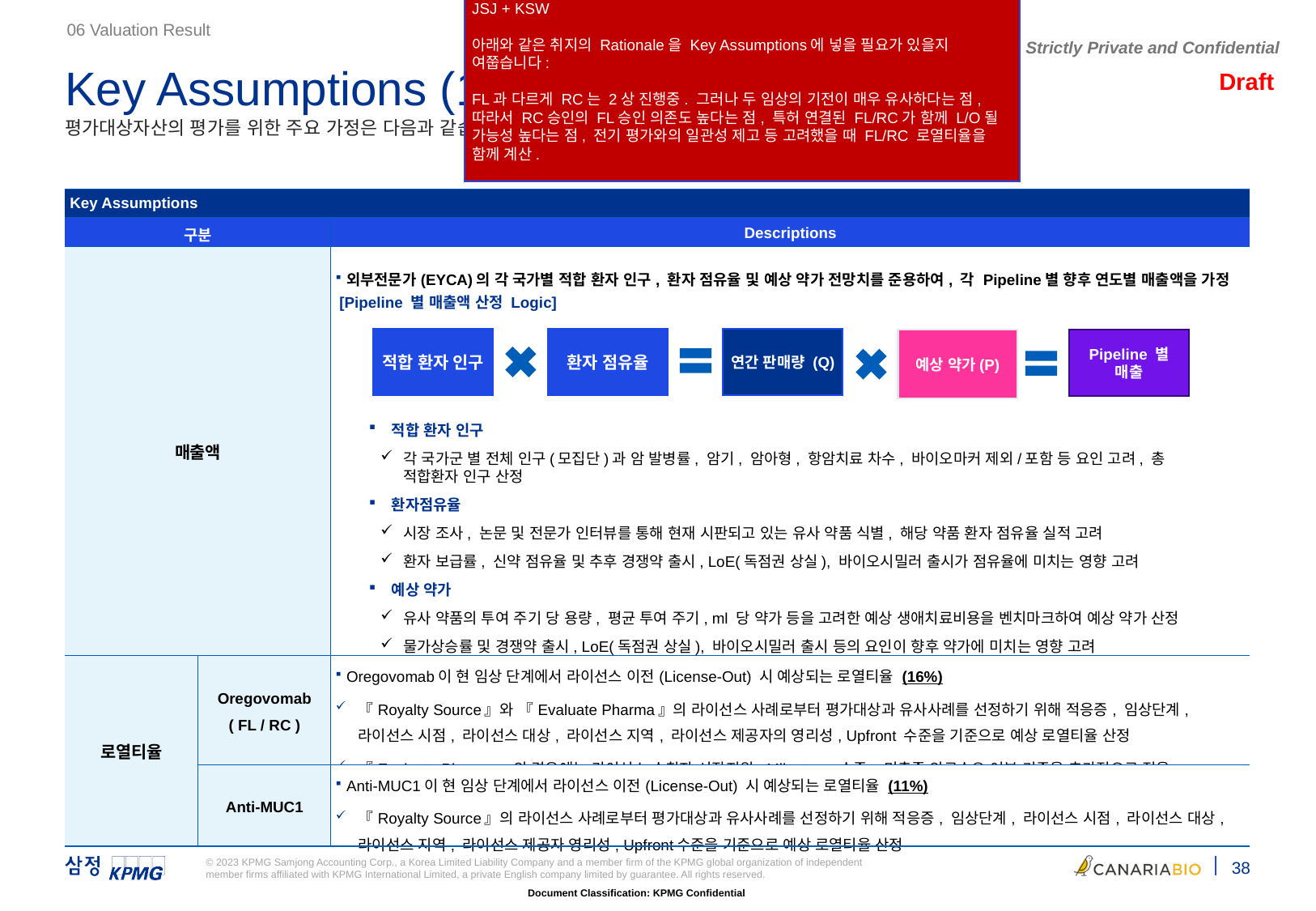

JSJ + KSW

아래와 같은 취지의 Rationale을 Key Assumptions에 넣을 필요가 있을지 여쭙습니다:

FL과 다르게 RC는 2상 진행중. 그러나 두 임상의 기전이 매우 유사하다는 점, 따라서 RC승인의 FL승인 의존도 높다는 점, 특허 연결된 FL/RC가 함께 L/O될 가능성 높다는 점, 전기 평가와의 일관성 제고 등 고려했을 때 FL/RC 로열티율을 함께 계산.
06 Valuation Result

Key Assumptions (1/X)
평가대상자산의 평가를 위한 주요 가정은 다음과 같습니다.
| Key Assumptions |  |  |
| --- | --- | --- |
| 구분 |  | Descriptions |
| 매출액 |  | 외부전문가(EYCA)의 각 국가별 적합 환자 인구, 환자 점유율 및 예상 약가 전망치를 준용하여, 각 Pipeline별 향후 연도별 매출액을 가정 |
| 로열티율 | Oregovomab ( FL / RC ) | Oregovomab이 현 임상 단계에서 라이선스 이전(License-Out) 시 예상되는 로열티율 (16%) 『Royalty Source』와 『Evaluate Pharma』의 라이선스 사례로부터 평가대상과 유사사례를 선정하기 위해 적응증, 임상단계, 라이선스 시점, 라이선스 대상, 라이선스 지역, 라이선스 제공자의 영리성, Upfront 수준을 기준으로 예상 로열티율 산정 『Evaluate Pharma』의 경우에는 라이선스 수취자 시장지위, Milestone 수준, 미충족 의료수요 여부 기준을 추가적으로 적용 |
|  | Anti-MUC1 | Anti-MUC1이 현 임상 단계에서 라이선스 이전(License-Out) 시 예상되는 로열티율 (11%) 『Royalty Source』의 라이선스 사례로부터 평가대상과 유사사례를 선정하기 위해 적응증, 임상단계, 라이선스 시점, 라이선스 대상, 라이선스 지역, 라이선스 제공자 영리성, Upfront수준을 기준으로 예상 로열티율 산정 |
[Pipeline 별 매출액 산정 Logic]
적합 환자 인구
환자 점유율
연간 판매량 (Q)
Pipeline 별 매출
예상 약가(P)

적합 환자 인구
각 국가군 별 전체 인구(모집단)과 암 발병률, 암기, 암아형, 항암치료 차수, 바이오마커 제외/포함 등 요인 고려, 총 적합환자 인구 산정
환자점유율
시장 조사, 논문 및 전문가 인터뷰를 통해 현재 시판되고 있는 유사 약품 식별, 해당 약품 환자 점유율 실적 고려
환자 보급률, 신약 점유율 및 추후 경쟁약 출시, LoE(독점권 상실), 바이오시밀러 출시가 점유율에 미치는 영향 고려
예상 약가
유사 약품의 투여 주기 당 용량, 평균 투여 주기, ml 당 약가 등을 고려한 예상 생애치료비용을 벤치마크하여 예상 약가 산정
물가상승률 및 경쟁약 출시, LoE(독점권 상실), 바이오시밀러 출시 등의 요인이 향후 약가에 미치는 영향 고려